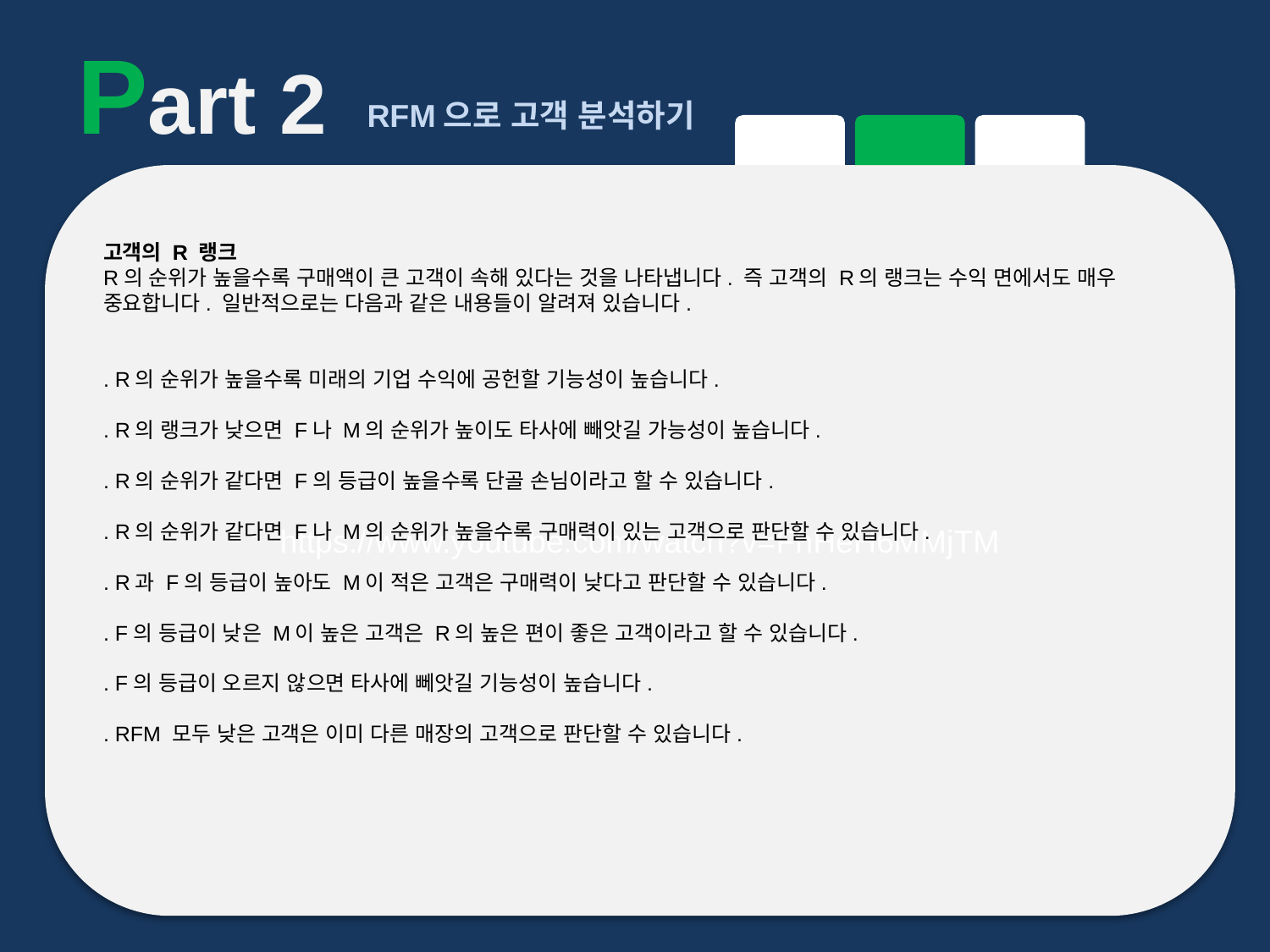

Part 2
RFM으로 고객 분석하기

https://www.youtube.com/watch?v=FhHeH6MMjTM
고객의 R 랭크
R의 순위가 높을수록 구매액이 큰 고객이 속해 있다는 것을 나타냅니다. 즉 고객의 R의 랭크는 수익 면에서도 매우 중요합니다. 일반적으로는 다음과 같은 내용들이 알려져 있습니다.

. R의 순위가 높을수록 미래의 기업 수익에 공헌할 기능성이 높습니다.

. R의 랭크가 낮으면 F나 M의 순위가 높이도 타사에 빼앗길 가능성이 높습니다.

. R의 순위가 같다면 F의 등급이 높을수록 단골 손님이라고 할 수 있습니다.

. R의 순위가 같다면 F나 M의 순위가 높을수록 구매력이 있는 고객으로 판단할 수 있습니다.

. R과 F의 등급이 높아도 M이 적은 고객은 구매력이 낮다고 판단할 수 있습니다.

. F의 등급이 낮은 M이 높은 고객은 R의 높은 편이 좋은 고객이라고 할 수 있습니다.

. F의 등급이 오르지 않으면 타사에 뻬앗길 기능성이 높습니다.

. RFM 모두 낮은 고객은 이미 다른 매장의 고객으로 판단할 수 있습니다.